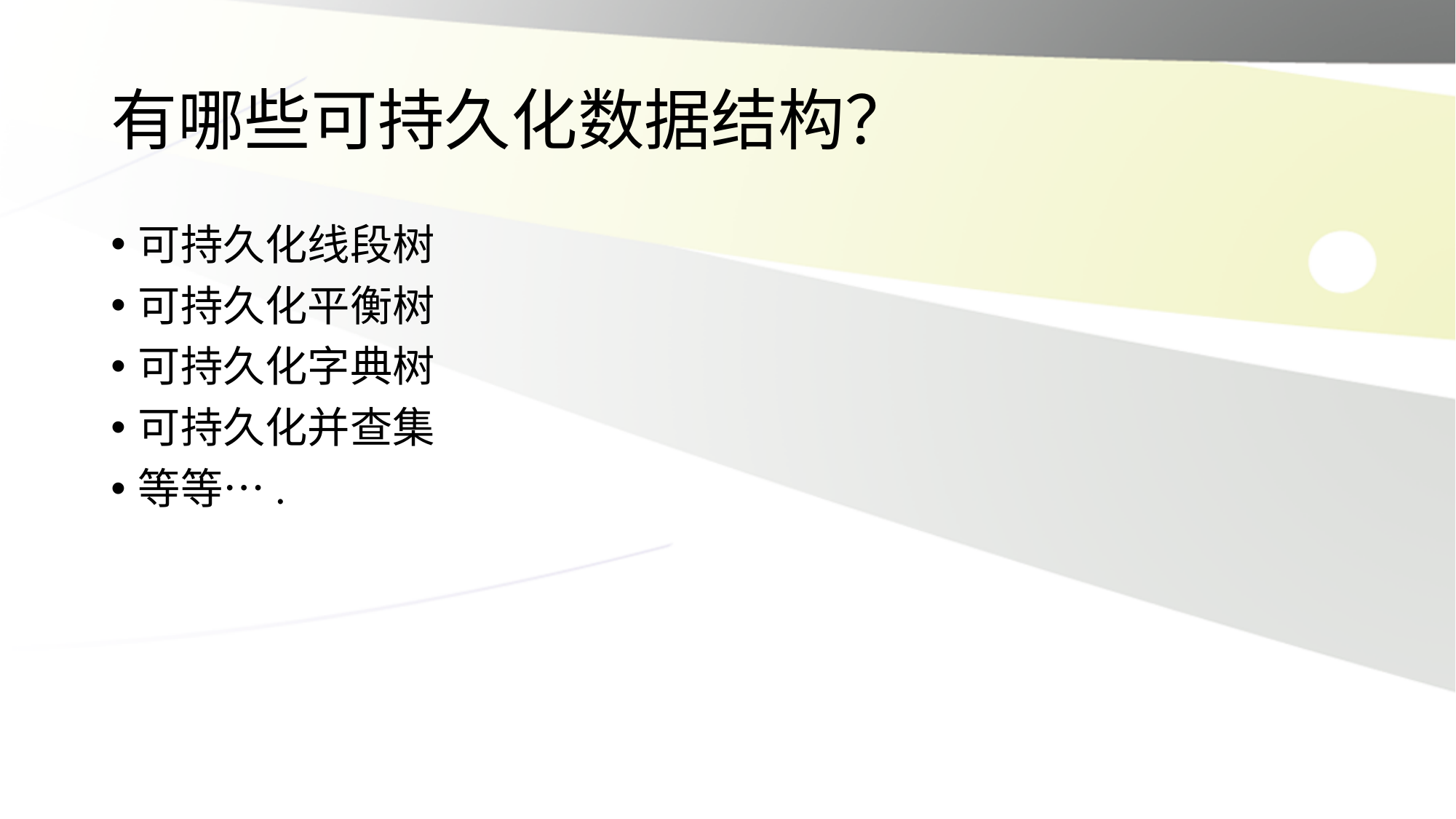

# 有哪些可持久化数据结构？
可持久化线段树
可持久化平衡树
可持久化字典树
可持久化并查集
等等….